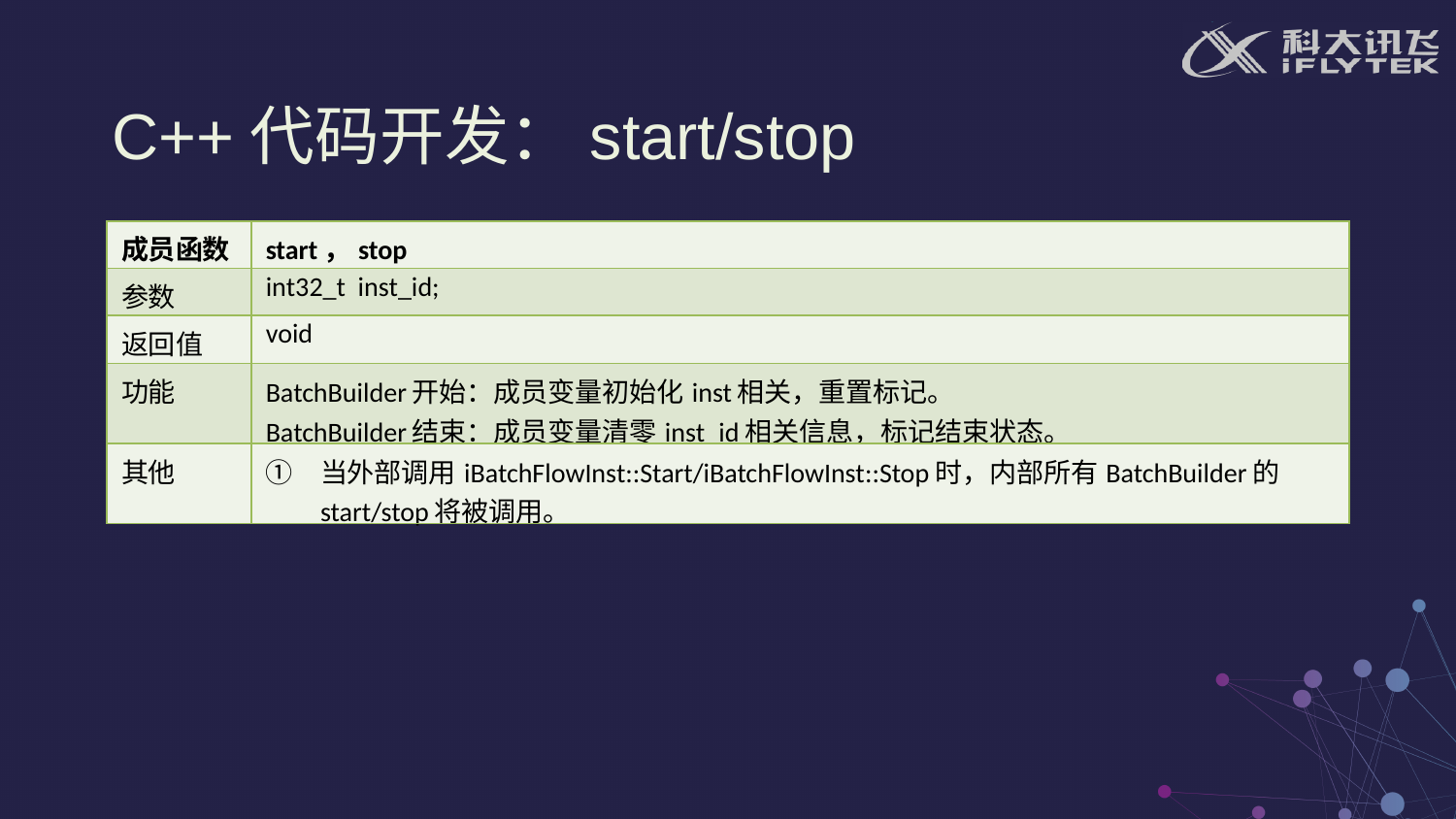

C++代码开发：start/stop
| 成员函数 | start，stop |
| --- | --- |
| 参数 | int32\_t inst\_id; |
| 返回值 | void |
| 功能 | BatchBuilder开始：成员变量初始化inst相关，重置标记。 BatchBuilder结束：成员变量清零inst\_id相关信息，标记结束状态。 |
| 其他 | 当外部调用iBatchFlowInst::Start/iBatchFlowInst::Stop时，内部所有BatchBuilder的start/stop将被调用。 |